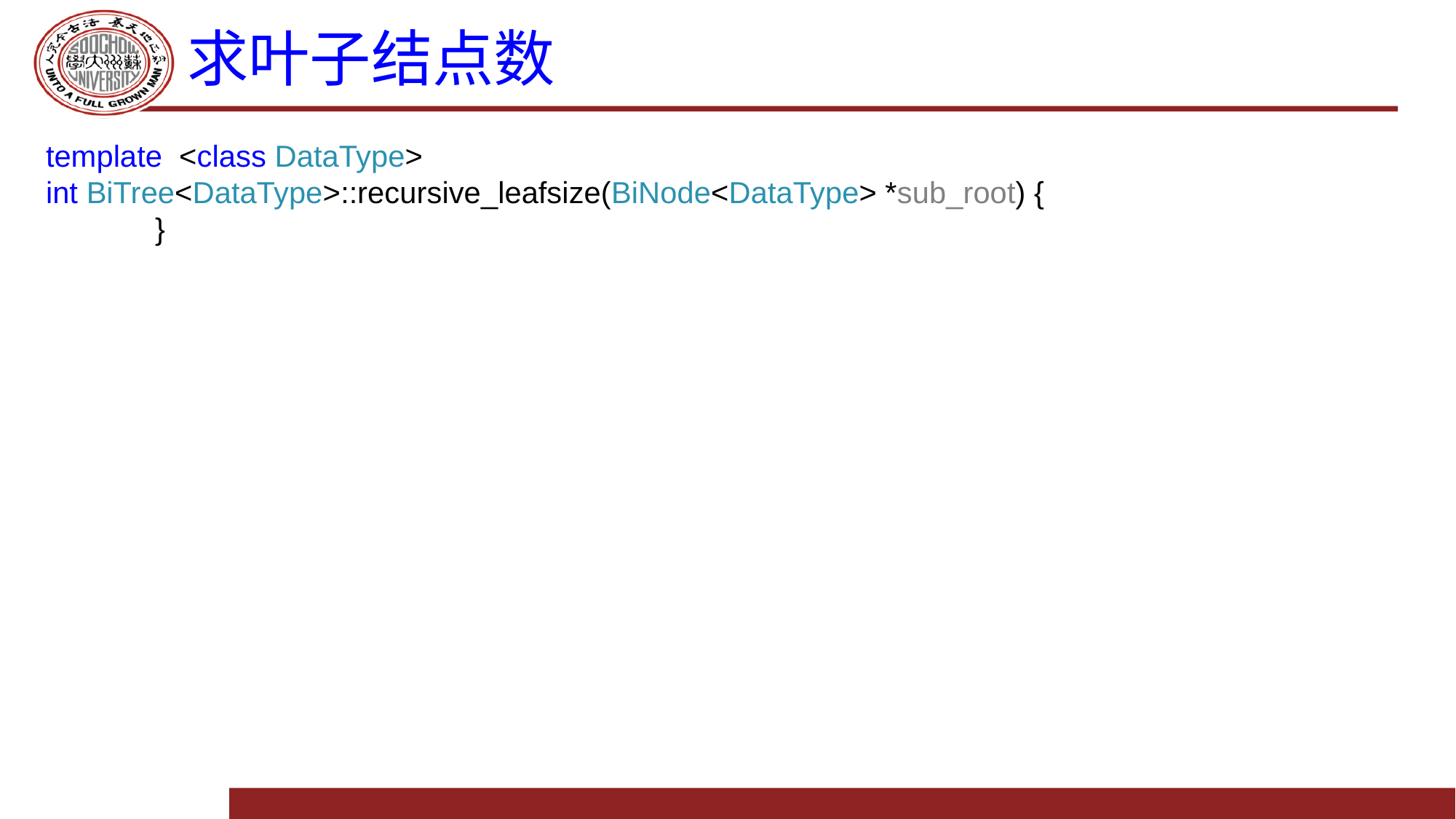

# 求叶子结点数
template  <class DataType>
int BiTree<DataType>::recursive_leafsize(BiNode<DataType> *sub_root) {
	}